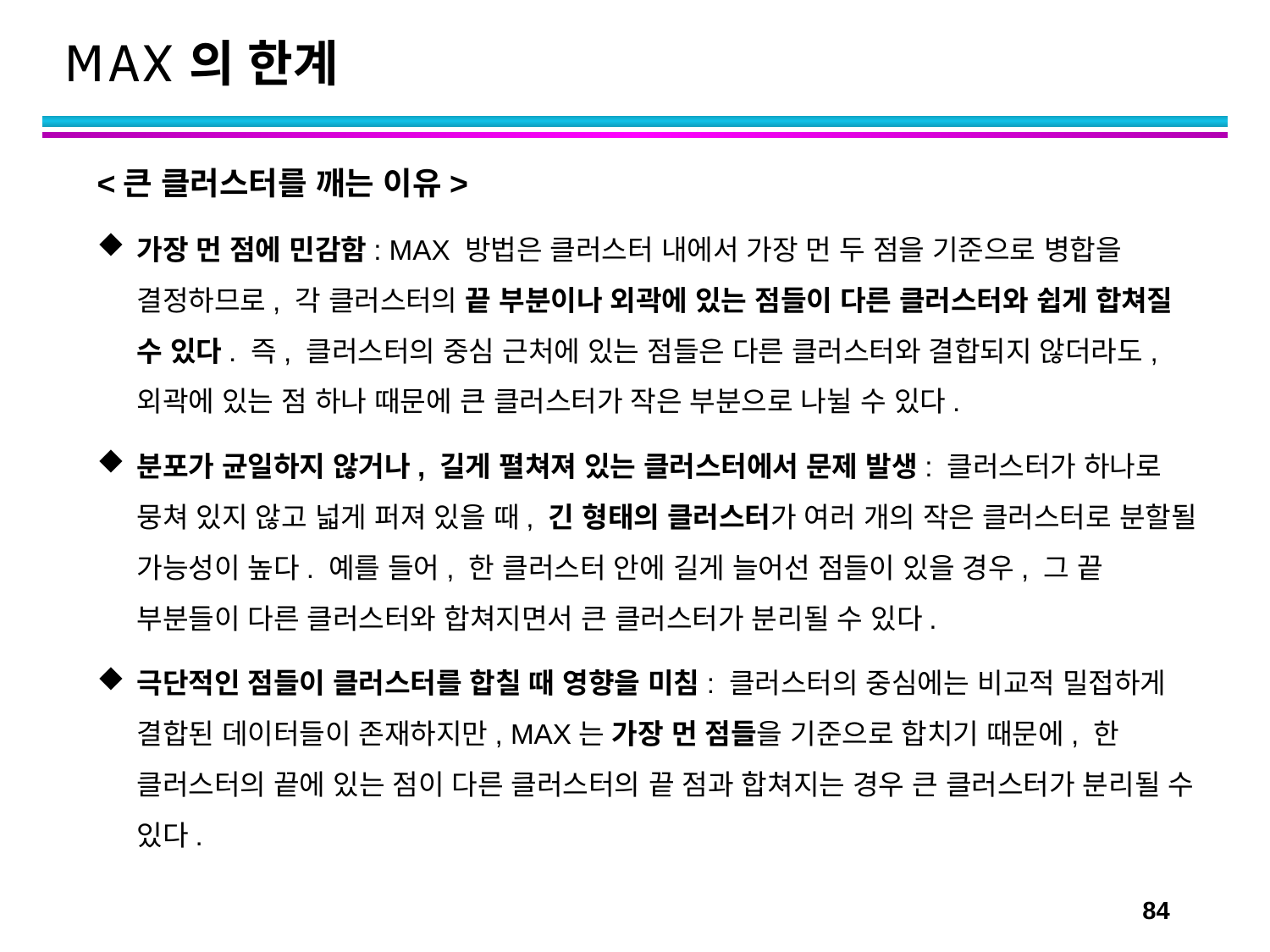

# MAX의 한계
<큰 클러스터를 깨는 이유>
가장 먼 점에 민감함: MAX 방법은 클러스터 내에서 가장 먼 두 점을 기준으로 병합을 결정하므로, 각 클러스터의 끝 부분이나 외곽에 있는 점들이 다른 클러스터와 쉽게 합쳐질 수 있다. 즉, 클러스터의 중심 근처에 있는 점들은 다른 클러스터와 결합되지 않더라도, 외곽에 있는 점 하나 때문에 큰 클러스터가 작은 부분으로 나뉠 수 있다.
분포가 균일하지 않거나, 길게 펼쳐져 있는 클러스터에서 문제 발생: 클러스터가 하나로 뭉쳐 있지 않고 넓게 퍼져 있을 때, 긴 형태의 클러스터가 여러 개의 작은 클러스터로 분할될 가능성이 높다. 예를 들어, 한 클러스터 안에 길게 늘어선 점들이 있을 경우, 그 끝 부분들이 다른 클러스터와 합쳐지면서 큰 클러스터가 분리될 수 있다.
극단적인 점들이 클러스터를 합칠 때 영향을 미침: 클러스터의 중심에는 비교적 밀접하게 결합된 데이터들이 존재하지만, MAX는 가장 먼 점들을 기준으로 합치기 때문에, 한 클러스터의 끝에 있는 점이 다른 클러스터의 끝 점과 합쳐지는 경우 큰 클러스터가 분리될 수 있다.